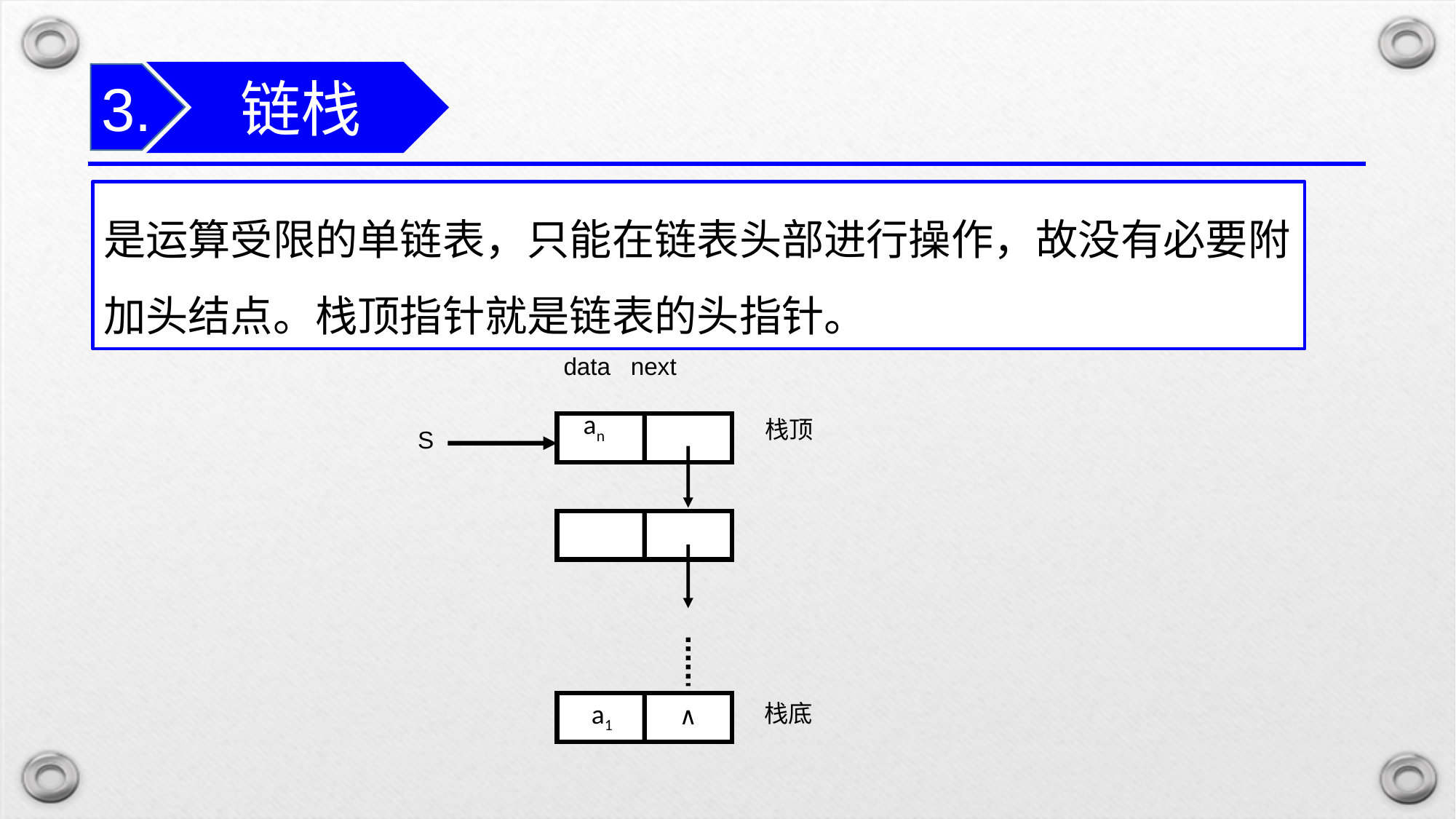

链栈

3.
是运算受限的单链表，只能在链表头部进行操作，故没有必要附加头结点。栈顶指针就是链表的头指针。

 data   next
 栈顶

S

栈底
∧
an
a1